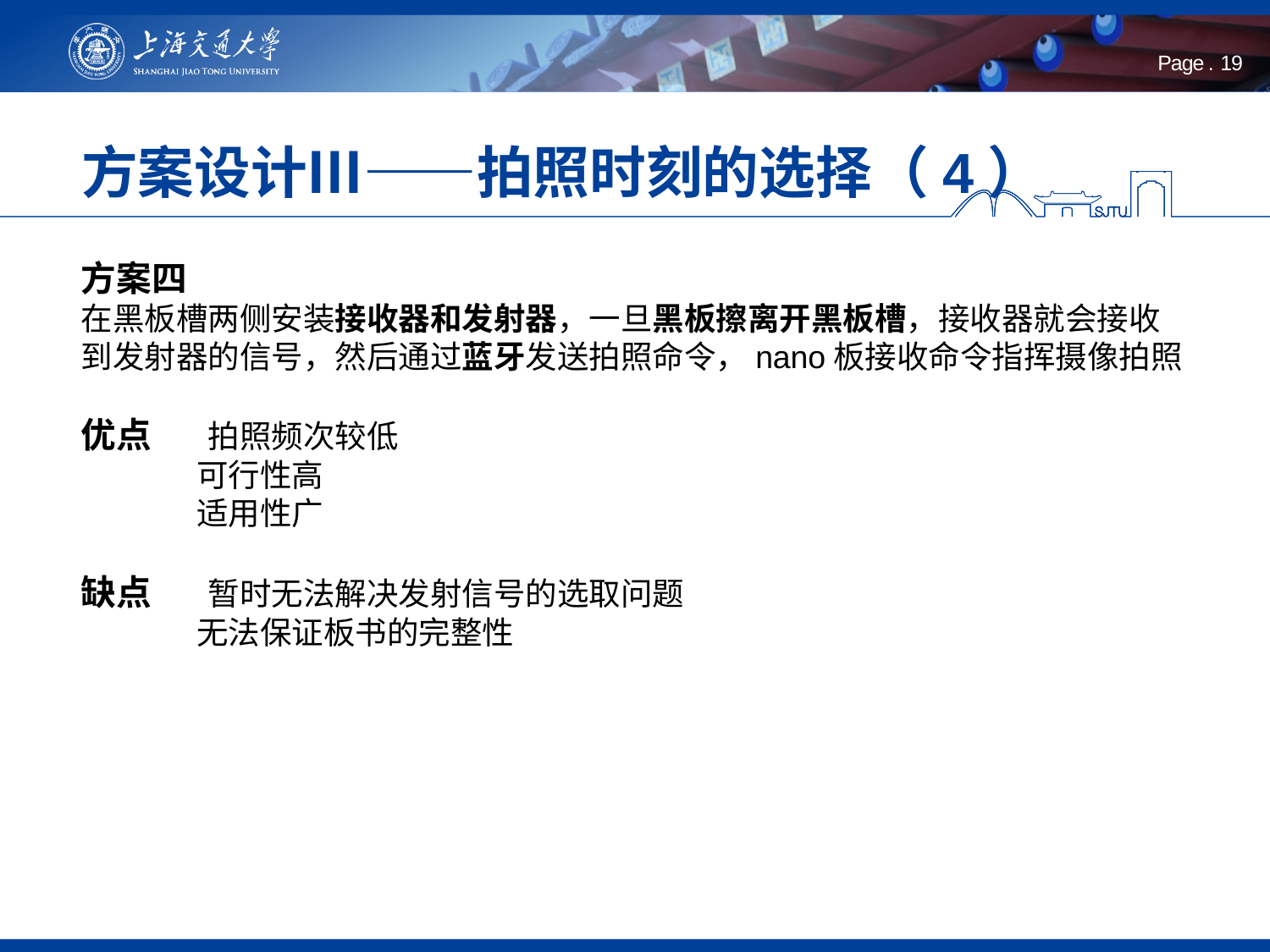

# 方案设计Ⅲ——拍照时刻的选择（4）
方案四
在黑板槽两侧安装接收器和发射器，一旦黑板擦离开黑板槽，接收器就会接收到发射器的信号，然后通过蓝牙发送拍照命令，nano板接收命令指挥摄像拍照

优点	拍照频次较低
               可行性高
               适用性广
缺点	暂时无法解决发射信号的选取问题
               无法保证板书的完整性